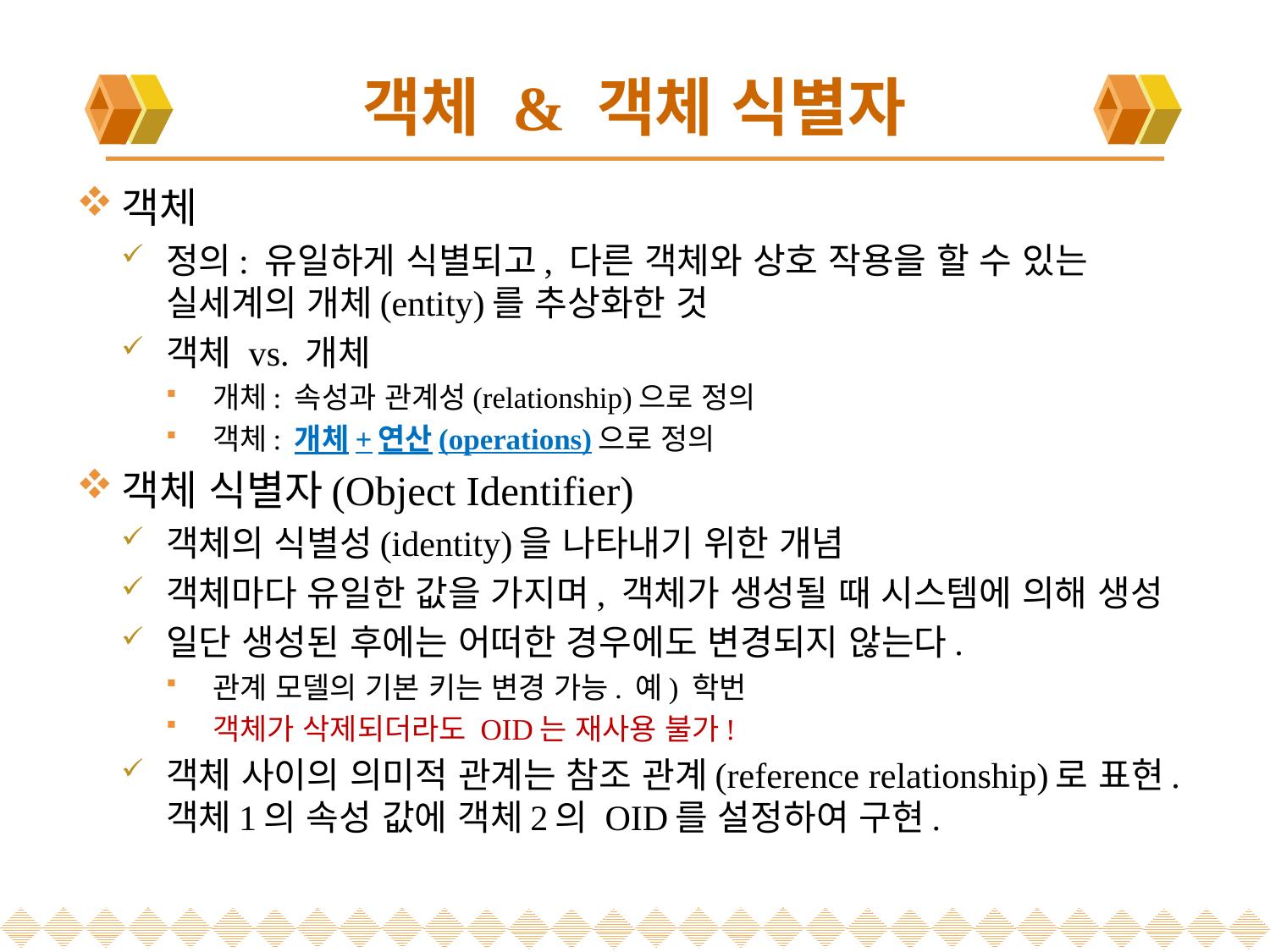

# 객체 & 객체 식별자
객체
정의: 유일하게 식별되고, 다른 객체와 상호 작용을 할 수 있는 실세계의 개체(entity)를 추상화한 것
객체 vs. 개체
개체: 속성과 관계성(relationship)으로 정의
객체: 개체+연산(operations)으로 정의
객체 식별자(Object Identifier)
객체의 식별성(identity)을 나타내기 위한 개념
객체마다 유일한 값을 가지며, 객체가 생성될 때 시스템에 의해 생성
일단 생성된 후에는 어떠한 경우에도 변경되지 않는다.
관계 모델의 기본 키는 변경 가능. 예) 학번
객체가 삭제되더라도 OID는 재사용 불가!
객체 사이의 의미적 관계는 참조 관계(reference relationship)로 표현. 객체1의 속성 값에 객체2의 OID를 설정하여 구현.